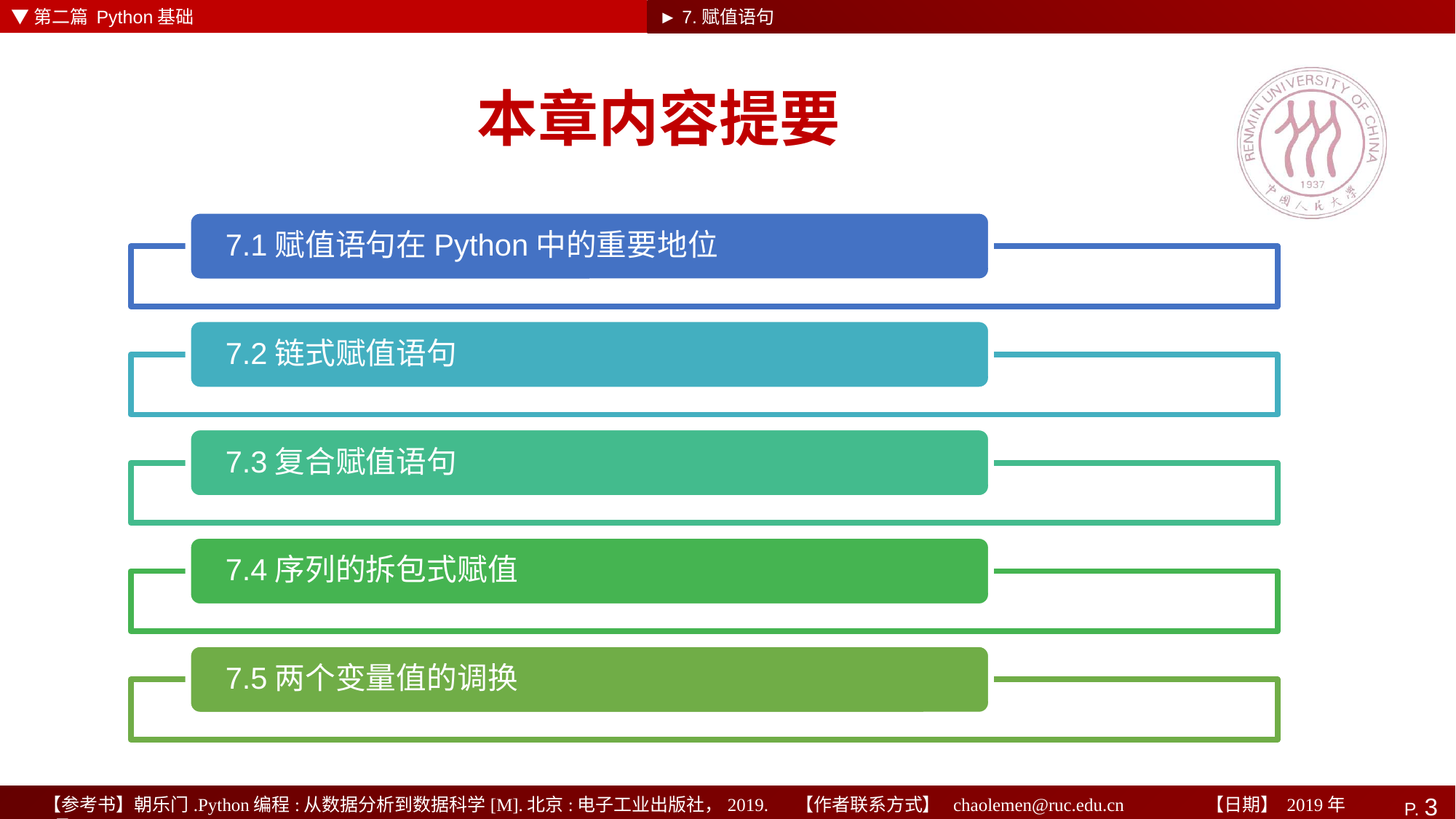

▼第二篇 Python基础
► 7.赋值语句
# 本章内容提要
7.1赋值语句在Python中的重要地位
7.2链式赋值语句
7.3复合赋值语句
7.4序列的拆包式赋值
7.5两个变量值的调换